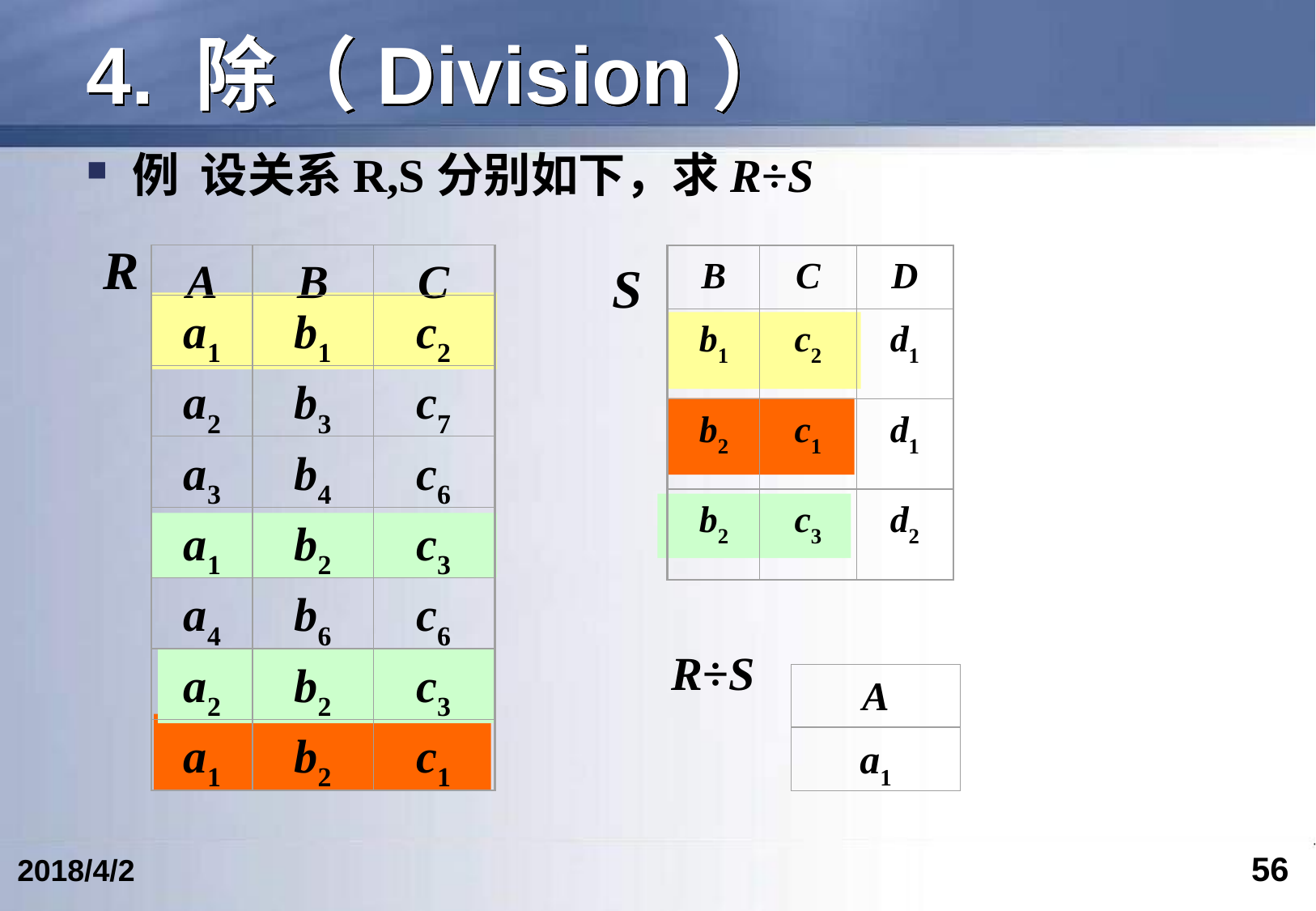

# 4. 除（Division）
例  设关系R,S分别如下，求R÷S
R
S

A

B

C

a1

b1

c2

a2

b3

c7

a3

b4

c6

a1

b2

c3

a4

b6

c6

a2

b2

c3

a1

b2

c1

B

C

D

b1

c2

d1

b2

c1

d1

b2

c3

d2

R÷S

A

a1

56
2018/4/2